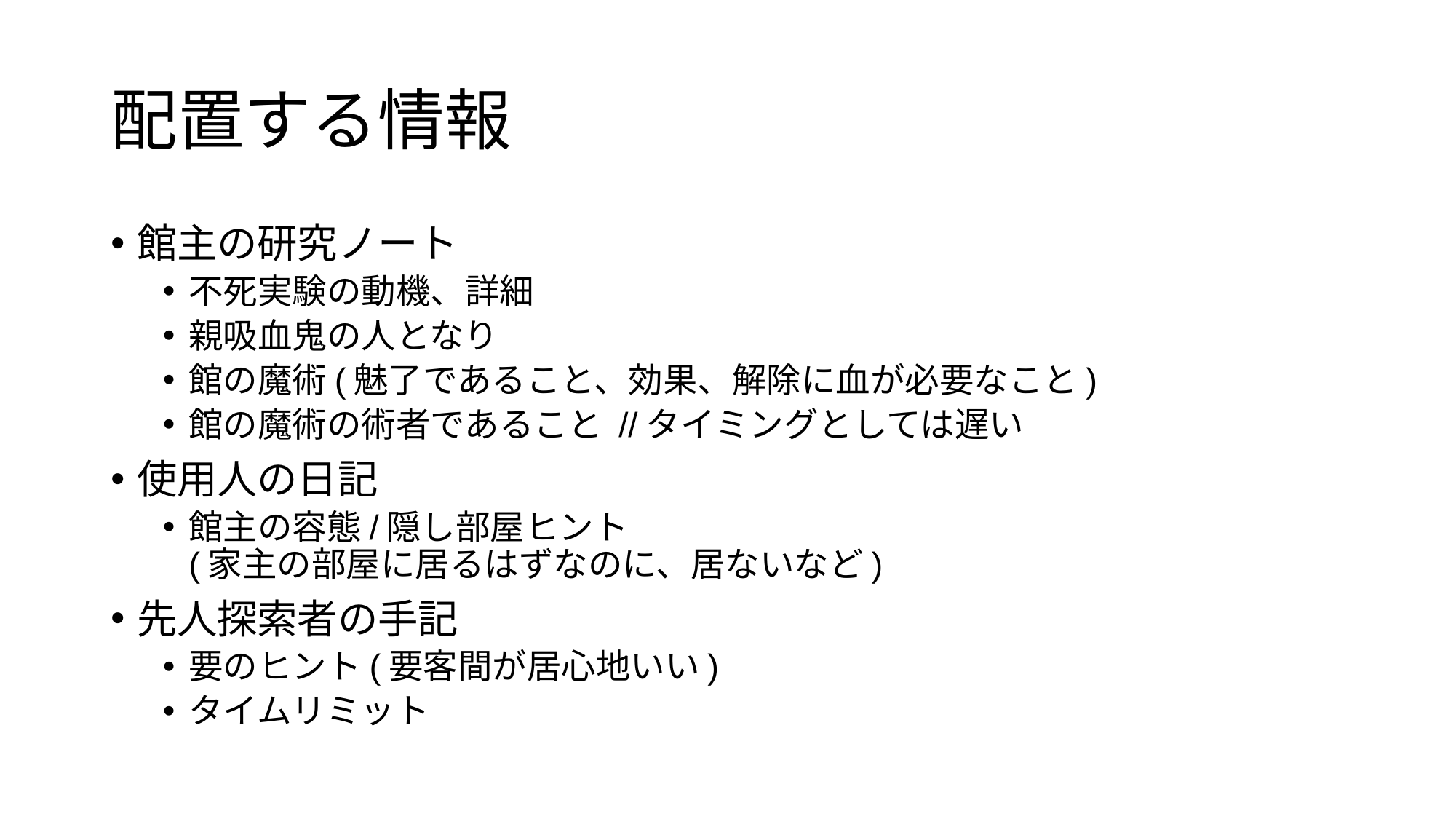

# 配置する情報
館主の研究ノート
不死実験の動機、詳細
親吸血鬼の人となり
館の魔術(魅了であること、効果、解除に血が必要なこと)
館の魔術の術者であること //タイミングとしては遅い
使用人の日記
館主の容態/隠し部屋ヒント
(家主の部屋に居るはずなのに、居ないなど)
先人探索者の手記
要のヒント(要客間が居心地いい)
タイムリミット